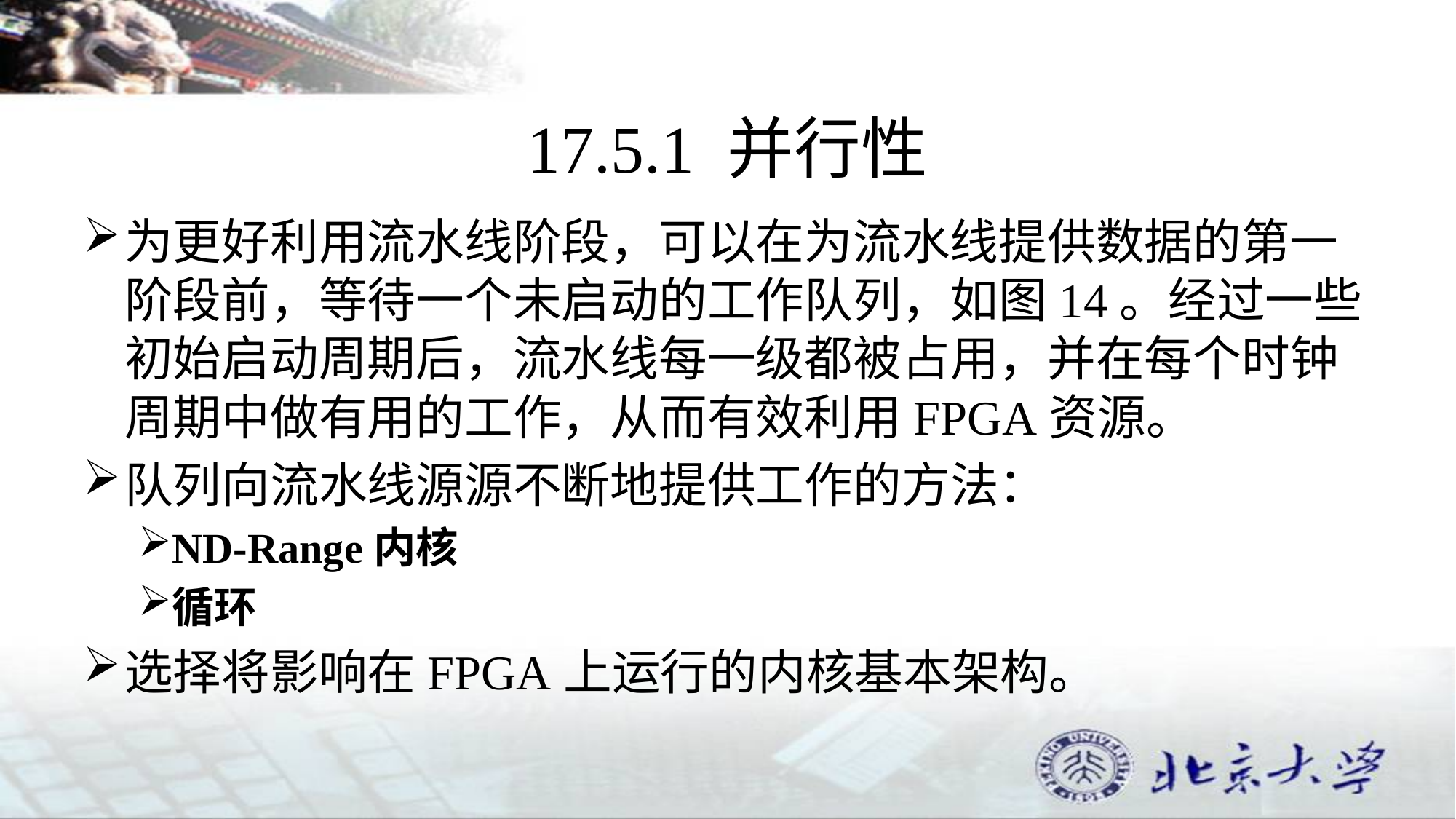

# 17.5.1 并行性
为更好利用流水线阶段，可以在为流水线提供数据的第一阶段前，等待一个未启动的工作队列，如图14。经过一些初始启动周期后，流水线每一级都被占用，并在每个时钟周期中做有用的工作，从而有效利用FPGA资源。
队列向流水线源源不断地提供工作的方法：
ND-Range内核
循环
选择将影响在FPGA上运行的内核基本架构。